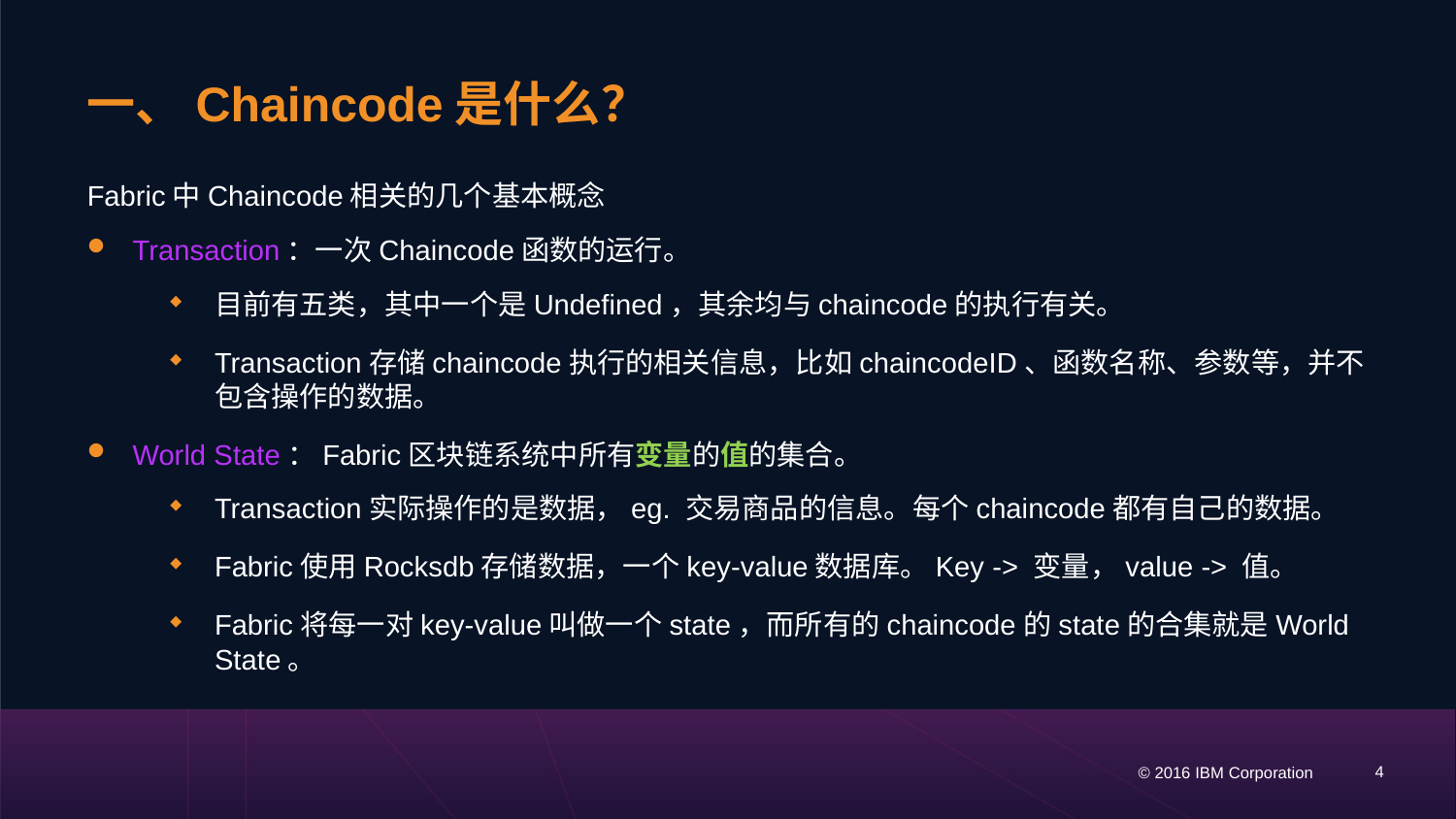

# 一、Chaincode是什么？
Fabric中Chaincode相关的几个基本概念
Transaction：一次Chaincode函数的运行。
目前有五类，其中一个是Undefined，其余均与chaincode的执行有关。
Transaction存储chaincode执行的相关信息，比如chaincodeID、函数名称、参数等，并不包含操作的数据。
World State：Fabric区块链系统中所有变量的值的集合。
Transaction实际操作的是数据，eg. 交易商品的信息。每个chaincode都有自己的数据。
Fabric使用Rocksdb存储数据，一个key-value数据库。Key -> 变量，value -> 值。
Fabric将每一对key-value叫做一个state，而所有的chaincode的state的合集就是World State。